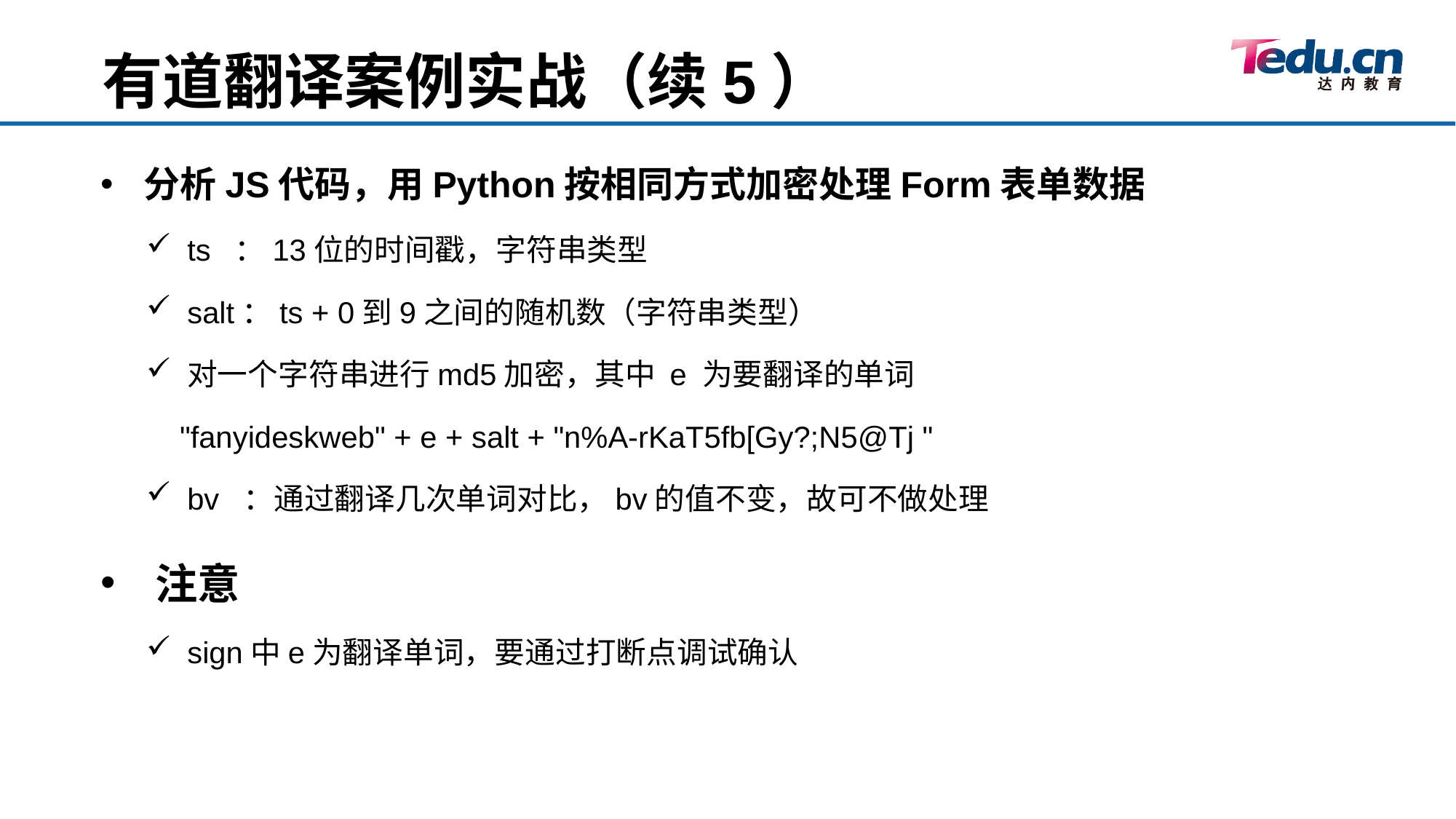

有道翻译案例实战（续5）
分析JS代码，用Python按相同方式加密处理Form表单数据
ts  ：13位的时间戳，字符串类型
salt：ts + 0到9之间的随机数（字符串类型）
对一个字符串进行md5加密，其中 e 为要翻译的单词
    "fanyideskweb" + e + salt + "n%A-rKaT5fb[Gy?;N5@Tj "
bv  ：通过翻译几次单词对比，bv的值不变，故可不做处理
注意
sign中e为翻译单词，要通过打断点调试确认